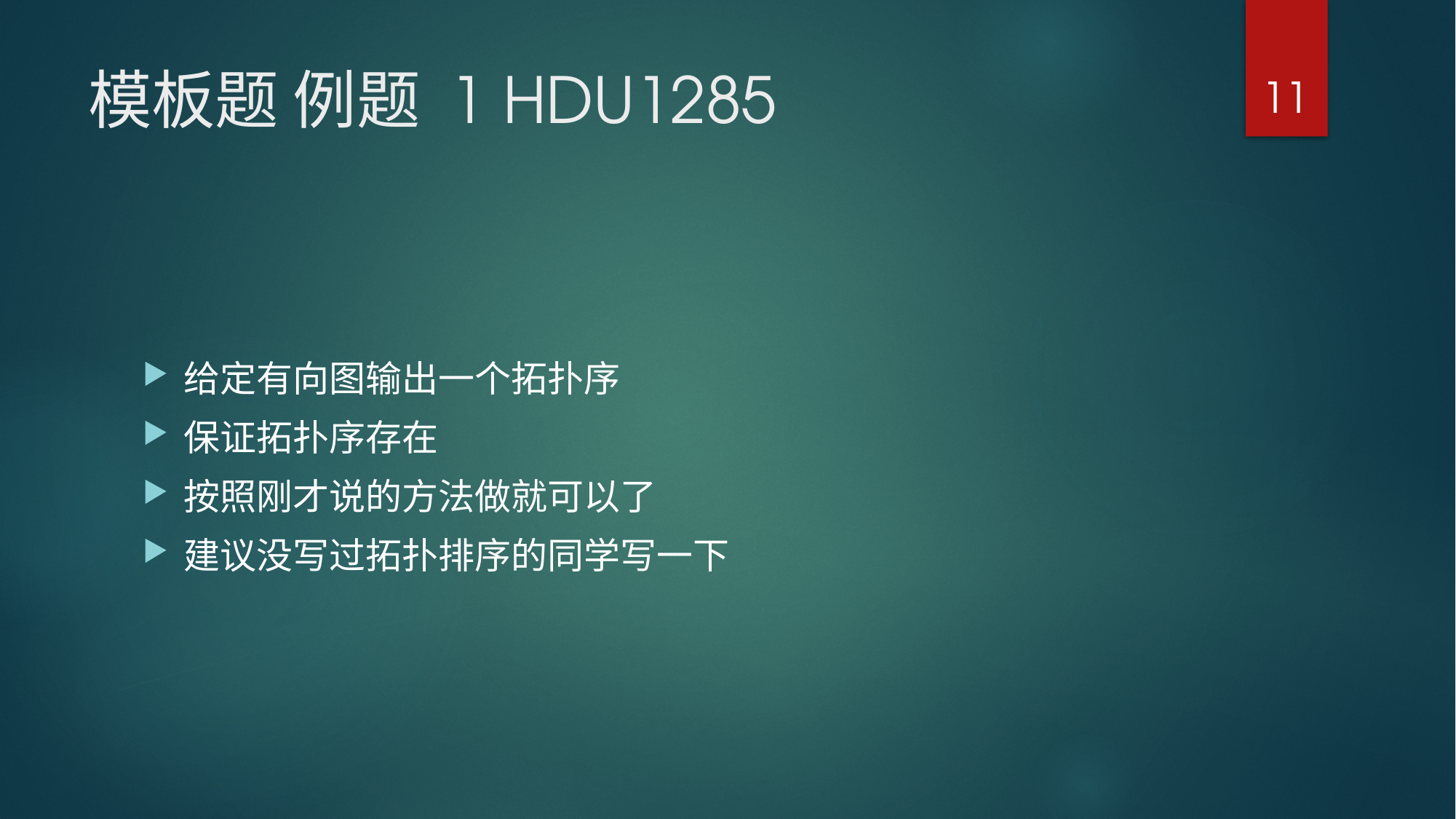

11
# 模板题 例题 1 HDU1285
给定有向图输出一个拓扑序
保证拓扑序存在
按照刚才说的方法做就可以了
建议没写过拓扑排序的同学写一下